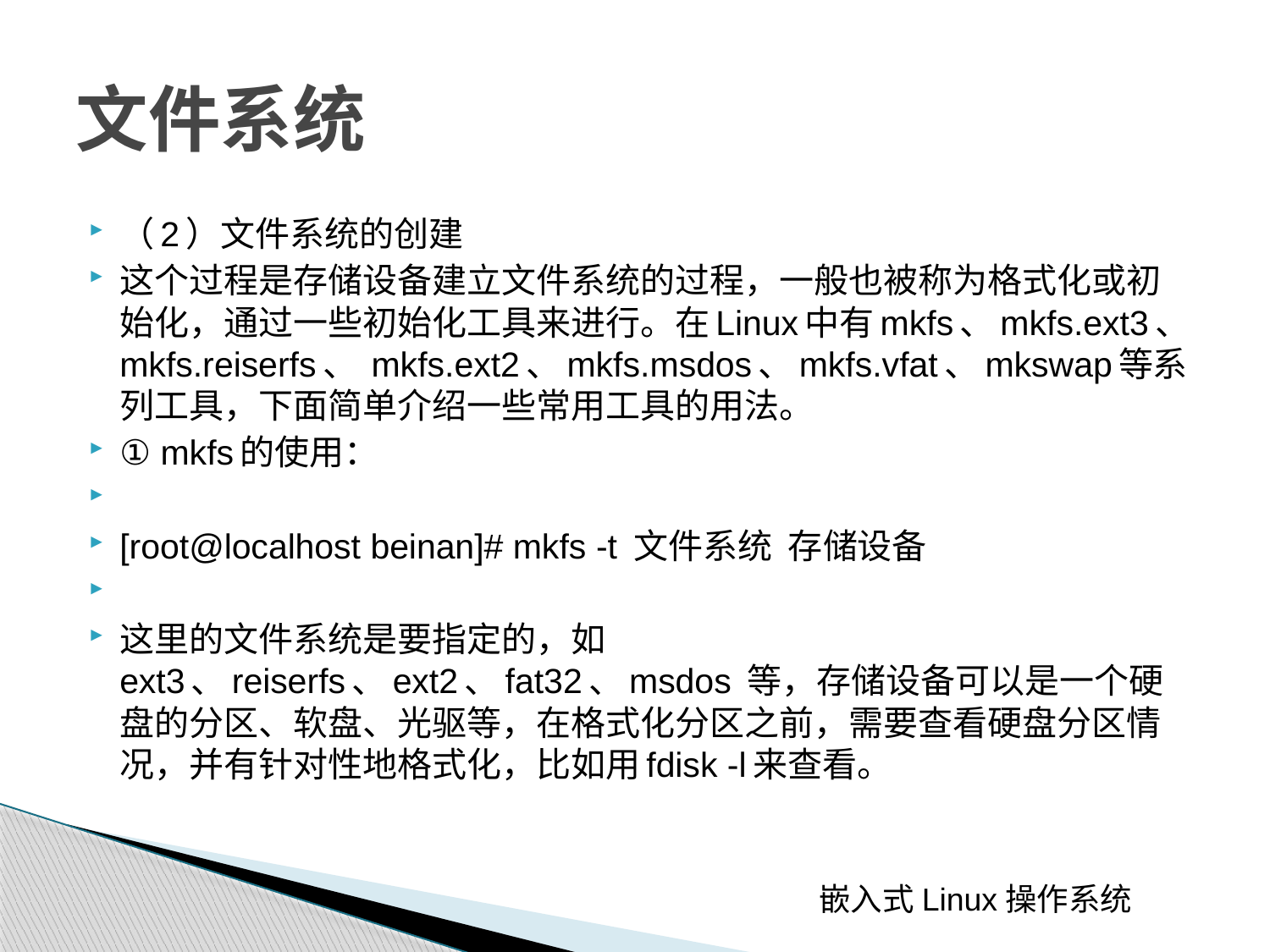

# 文件系统
（2）文件系统的创建
这个过程是存储设备建立文件系统的过程，一般也被称为格式化或初始化，通过一些初始化工具来进行。在Linux中有mkfs、mkfs.ext3、mkfs.reiserfs、 mkfs.ext2、mkfs.msdos、mkfs.vfat、mkswap等系列工具，下面简单介绍一些常用工具的用法。
① mkfs的使用：

[root@localhost beinan]# mkfs -t 文件系统  存储设备

这里的文件系统是要指定的，如ext3、reiserfs、ext2、fat32、msdos 等，存储设备可以是一个硬盘的分区、软盘、光驱等，在格式化分区之前，需要查看硬盘分区情况，并有针对性地格式化，比如用fdisk -l来查看。
         嵌入式Linux操作系统